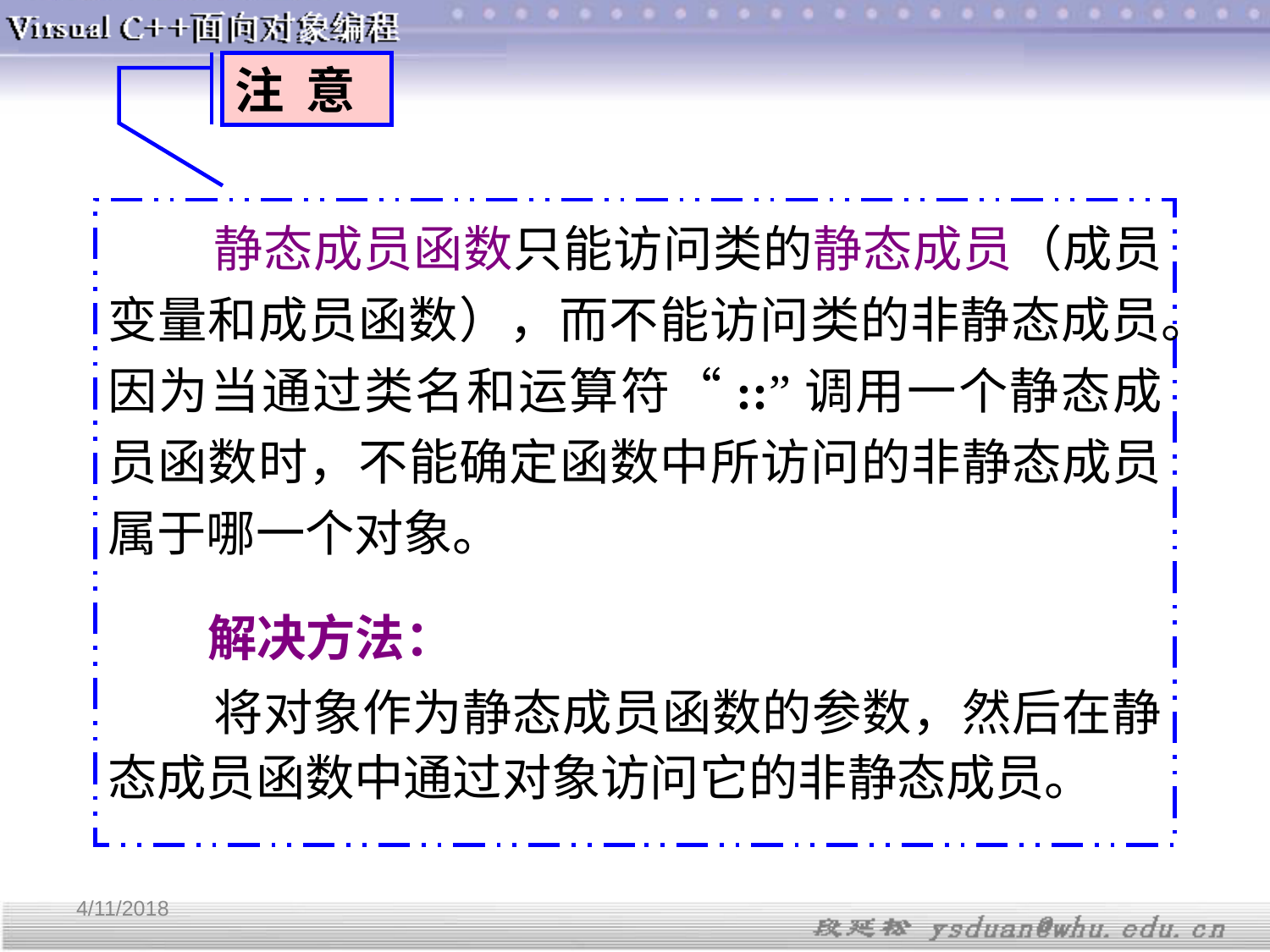

注  意
        静态成员函数只能访问类的静态成员（成员变量和成员函数），而不能访问类的非静态成员。因为当通过类名和运算符“::”调用一个静态成员函数时，不能确定函数中所访问的非静态成员属于哪一个对象。
        解决方法：
        将对象作为静态成员函数的参数，然后在静态成员函数中通过对象访问它的非静态成员。
4/11/2018